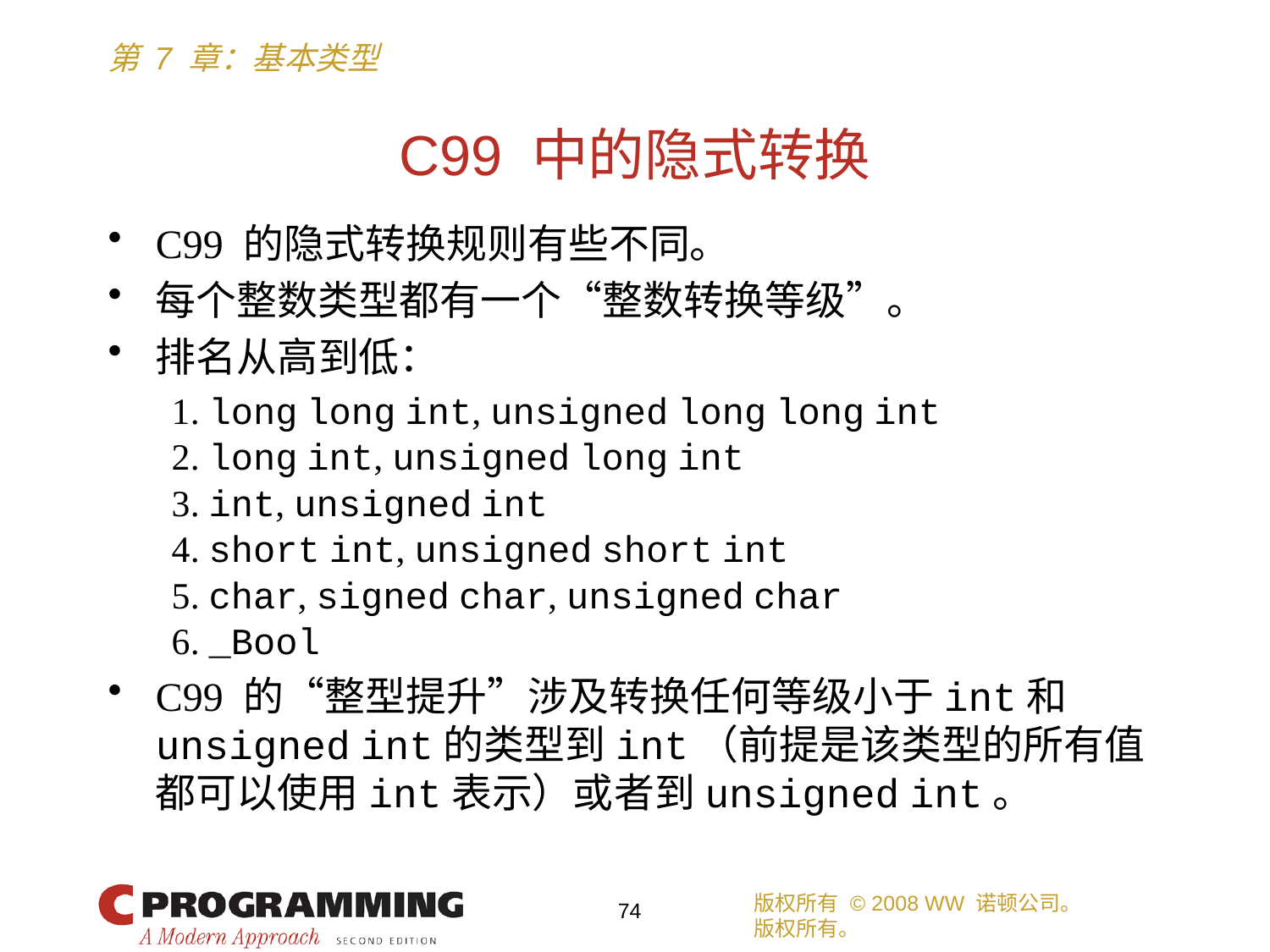

# C99 中的隐式转换
C99 的隐式转换规则有些不同。
每个整数类型都有一个“整数转换等级”。
排名从高到低：
1. long long int, unsigned long long int
2. long int, unsigned long int
3. int, unsigned int
4. short int, unsigned short int
5. char, signed char, unsigned char
6. _Bool
C99 的“整型提升”涉及转换任何等级小于int和unsigned int的类型到int（前提是该类型的所有值都可以使用int表示）或者到unsigned int。
版权所有 © 2008 WW 诺顿公司。
版权所有。
74